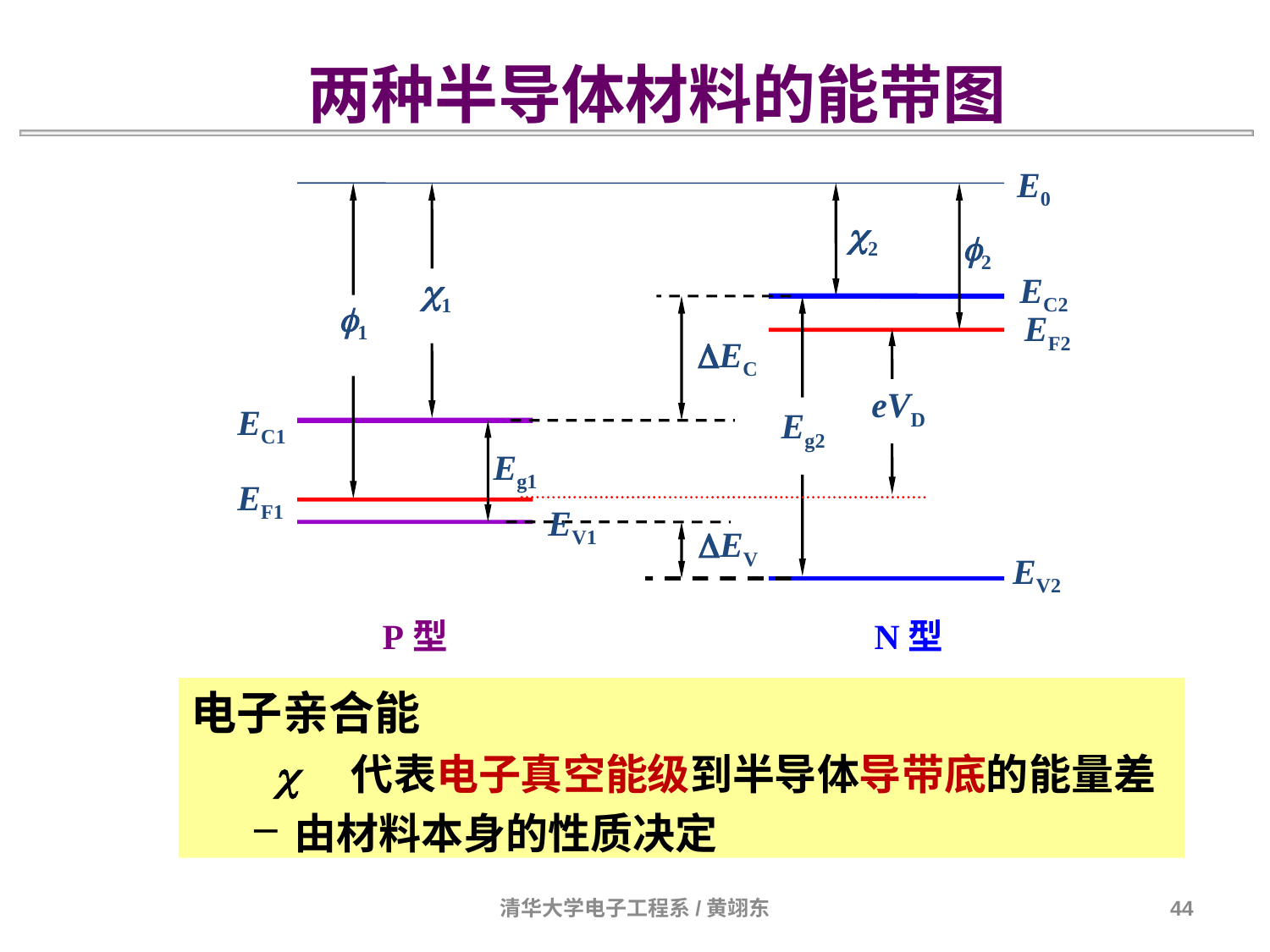

两种半导体材料的能带图

E0

χ2
φ2
EC2
χ1
φ1

EF2
ΔEC

eVD
EC1
Eg2

Eg1

EF1

EV1

ΔEV

EV2

P型
N型
电子亲合能
 χ  代表电子真空能级到半导体导带底的能量差
由材料本身的性质决定
清华大学电子工程系/黄翊东
44